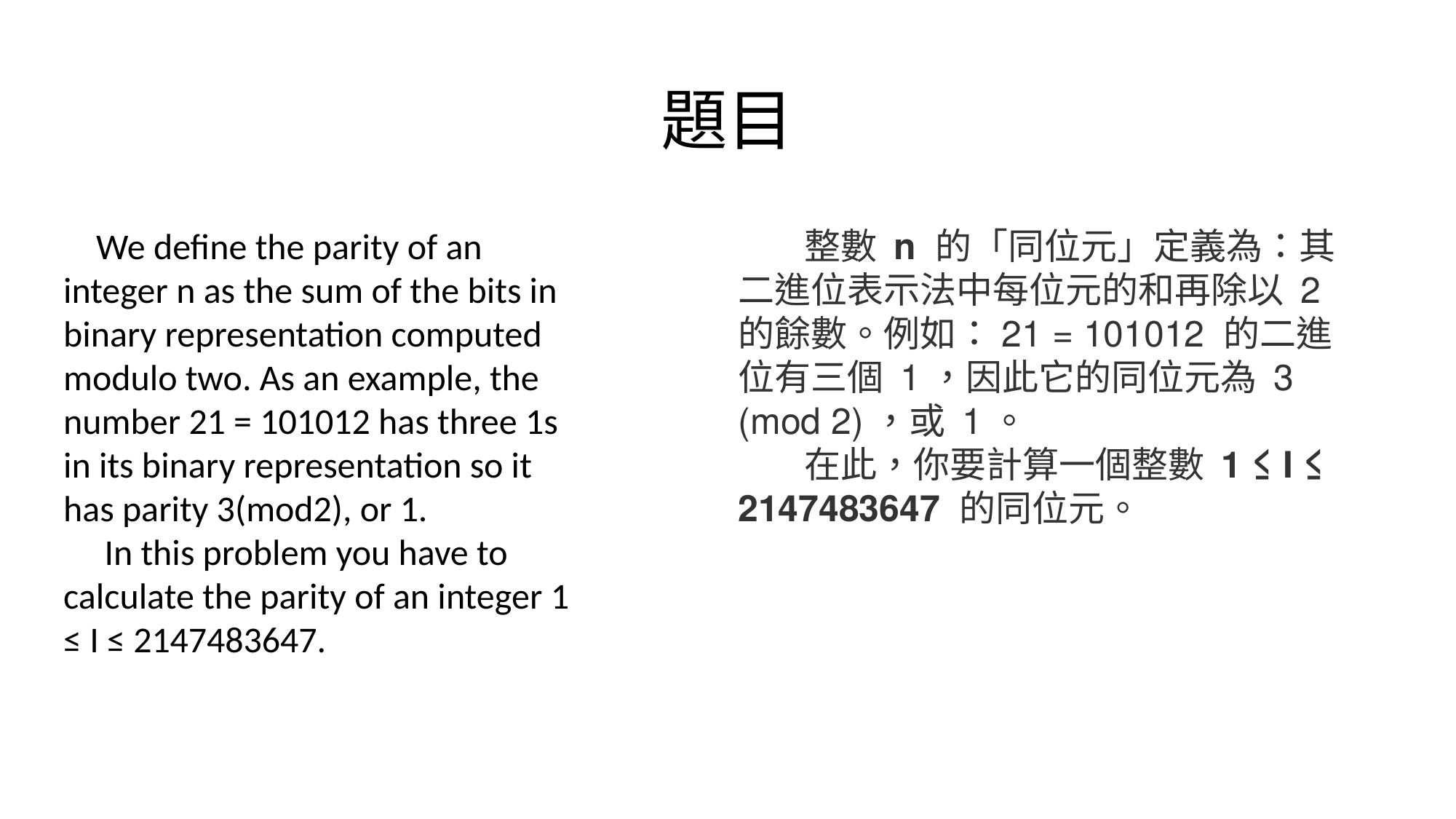

# 題目
    We define the parity of an integer n as the sum of the bits in binary representation computed modulo two. As an example, the number 21 = 101012 has three 1s in its binary representation so it has parity 3(mod2), or 1.
     In this problem you have to calculate the parity of an integer 1 ≤ I ≤ 2147483647.
       整數 n 的「同位元」定義為：其二進位表示法中每位元的和再除以 2 的餘數。例如：21 = 101012 的二進位有三個 1，因此它的同位元為 3 (mod 2)，或 1。
       在此，你要計算一個整數 1 ≤ I ≤ 2147483647 的同位元。